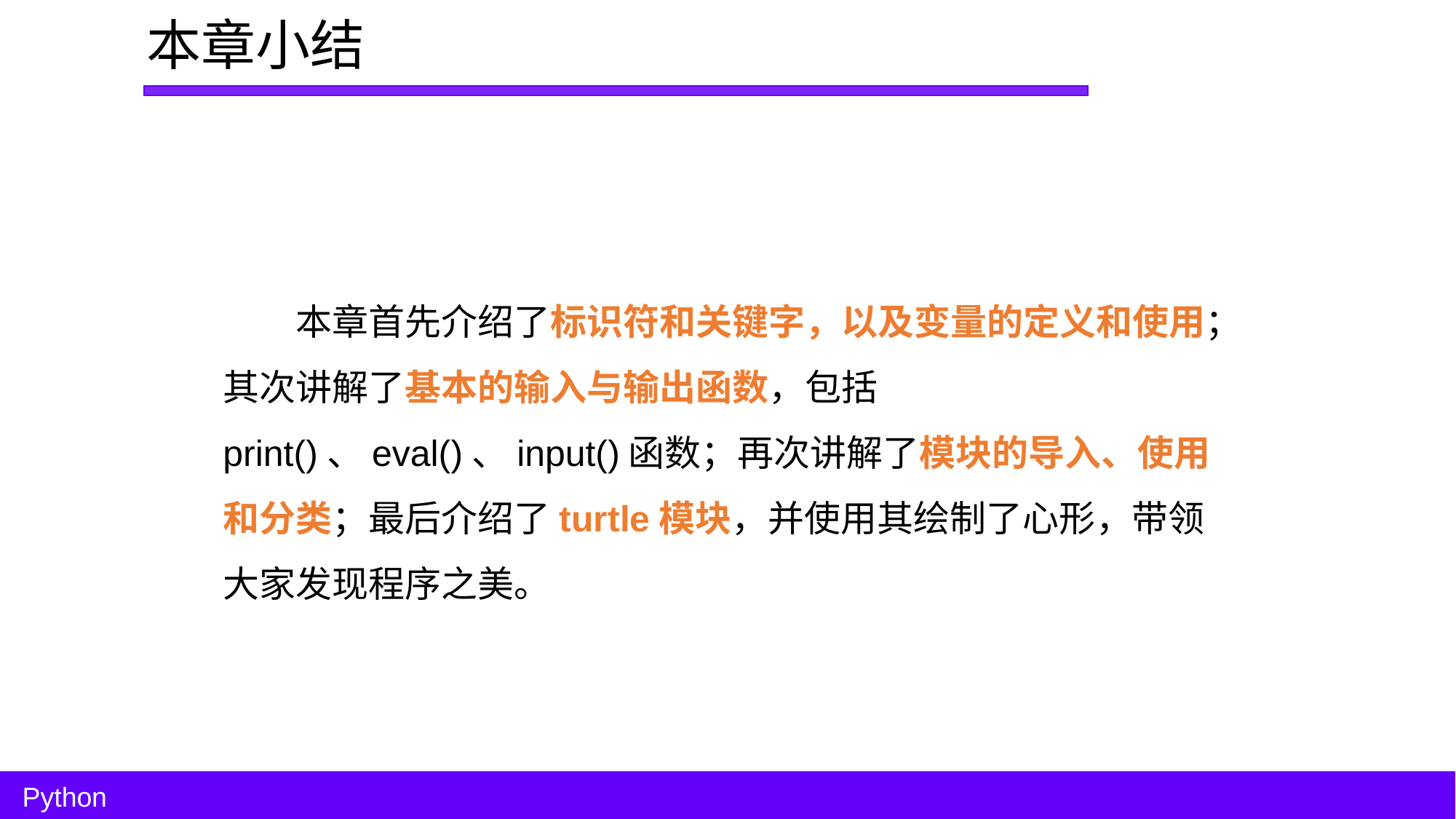

本章小结
本章首先介绍了标识符和关键字，以及变量的定义和使用；其次讲解了基本的输入与输出函数，包括print()、eval()、input()函数；再次讲解了模块的导入、使用和分类；最后介绍了turtle模块，并使用其绘制了心形，带领大家发现程序之美。